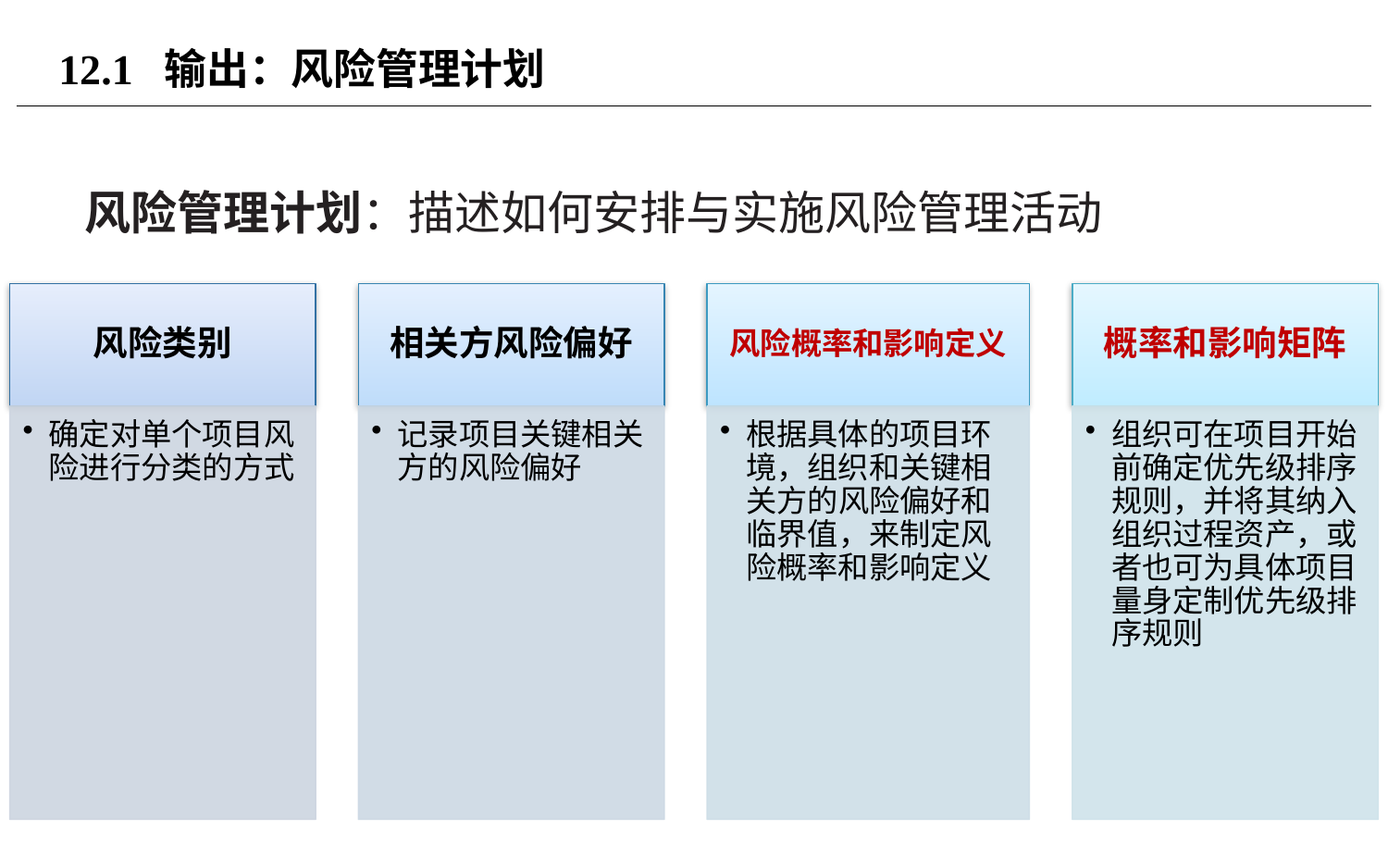

# 12.1  输出：风险管理计划
风险管理计划：描述如何安排与实施风险管理活动
风险类别
确定对单个项目风险进行分类的方式
相关方风险偏好
记录项目关键相关方的风险偏好
风险概率和影响定义
根据具体的项目环境，组织和关键相关方的风险偏好和临界值，来制定风险概率和影响定义
概率和影响矩阵
组织可在项目开始前确定优先级排序规则，并将其纳入组织过程资产，或者也可为具体项目量身定制优先级排序规则